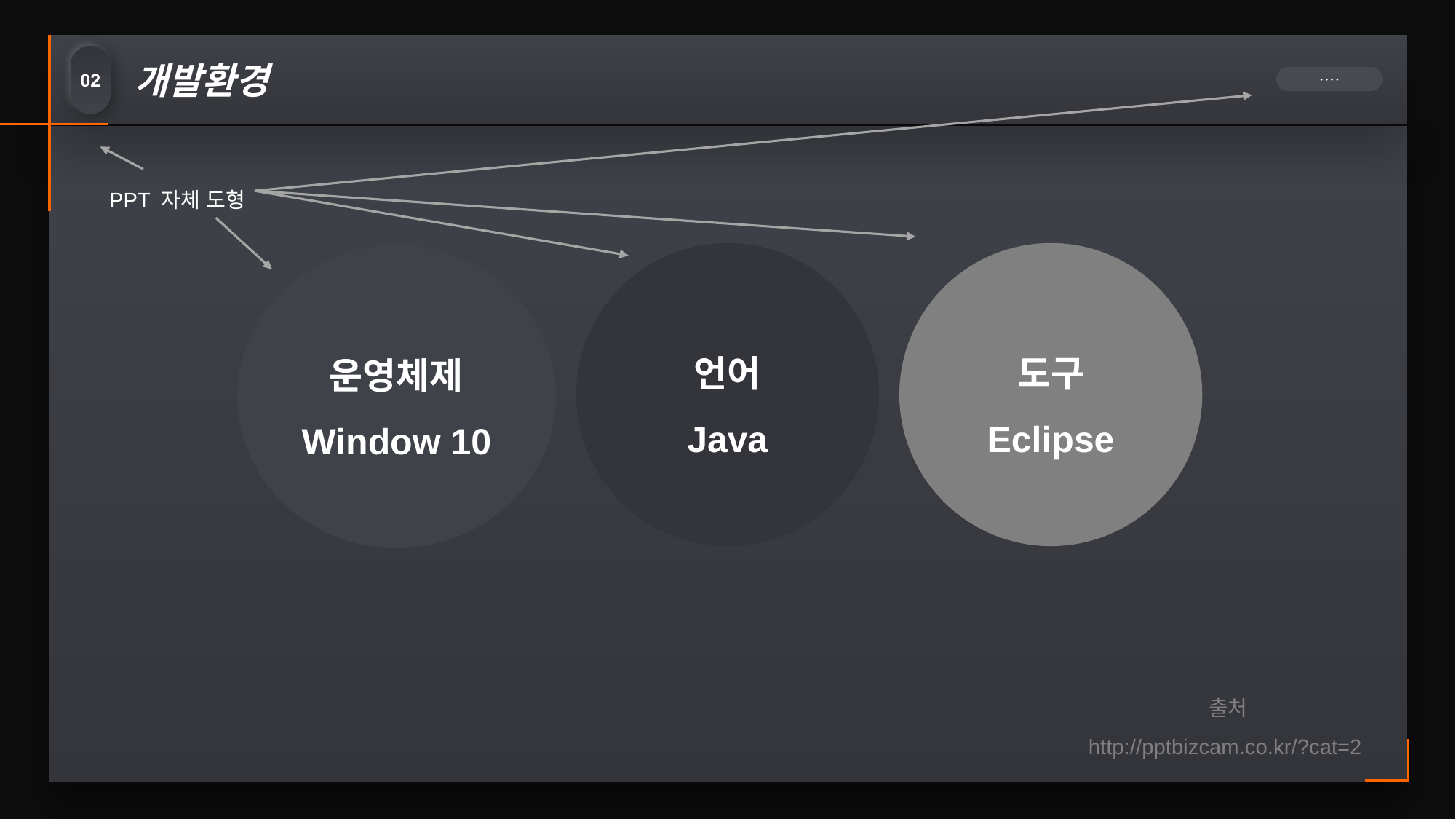

개발환경

02
●  ●  ●  ●

PPT 자체 도형
도구
Eclipse
언어
Java
운영체제
Window 10
출처
http://pptbizcam.co.kr/?cat=2